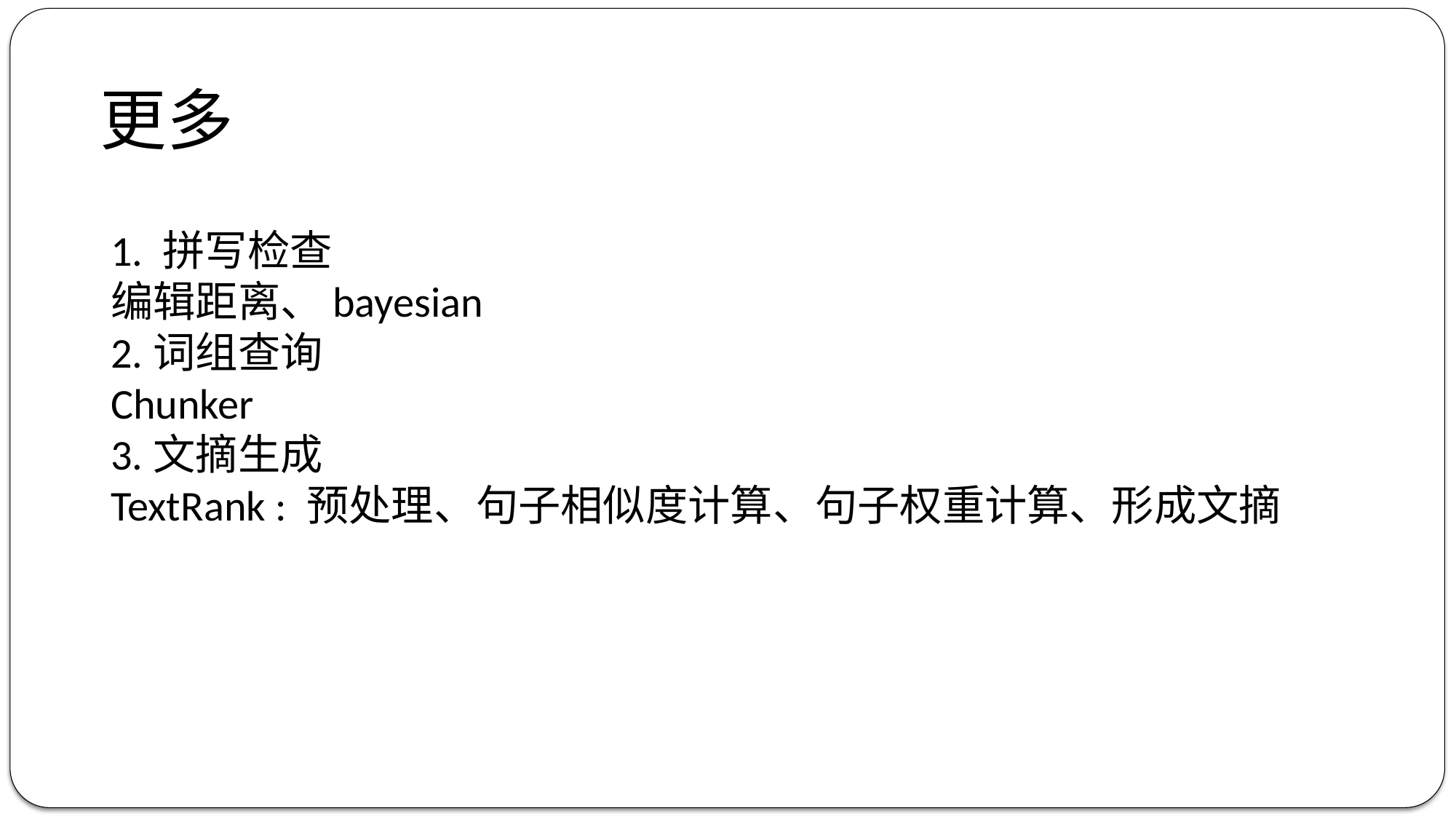

更多
1. 拼写检查
编辑距离、bayesian
2.词组查询
Chunker
3.文摘生成
TextRank : 预处理、句子相似度计算、句子权重计算、形成文摘